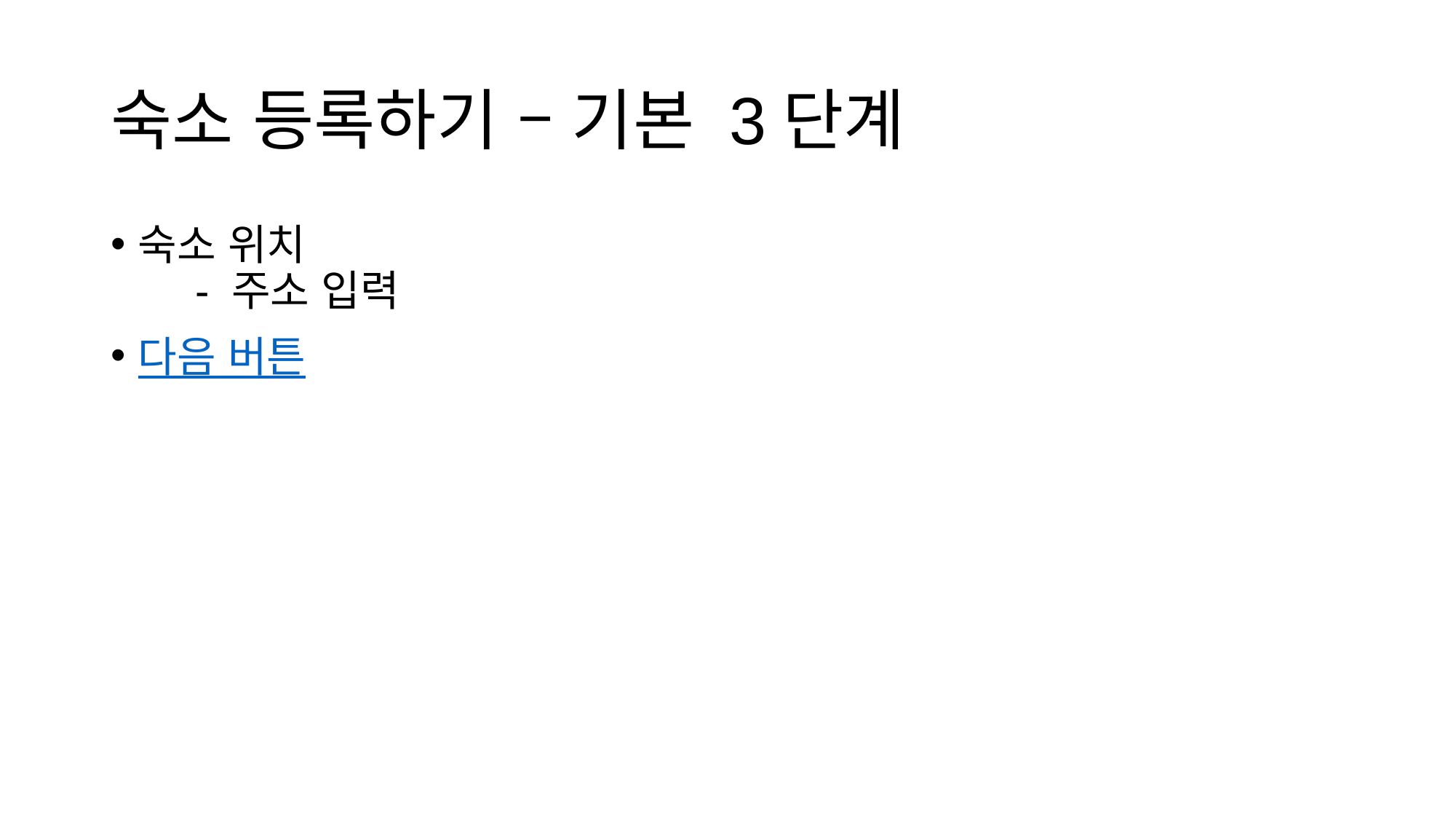

# 숙소 등록하기 – 기본 3단계
숙소 위치
    - 주소 입력
다음 버튼